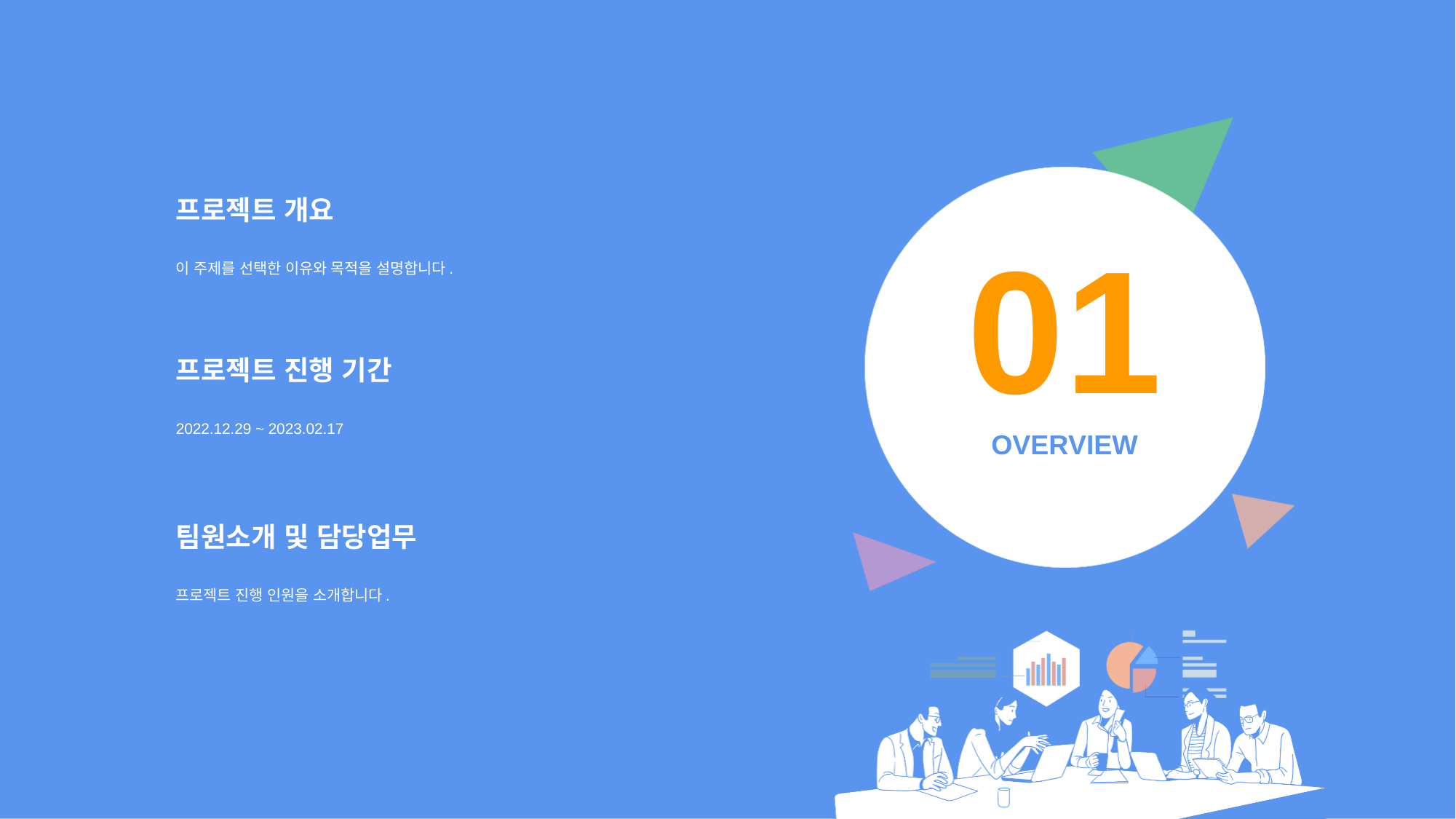

01
프로젝트 개요
이 주제를 선택한 이유와 목적을 설명합니다.
프로젝트 진행 기간
2022.12.29 ~ 2023.02.17
OVERVIEW
팀원소개 및 담당업무
프로젝트 진행 인원을 소개합니다.